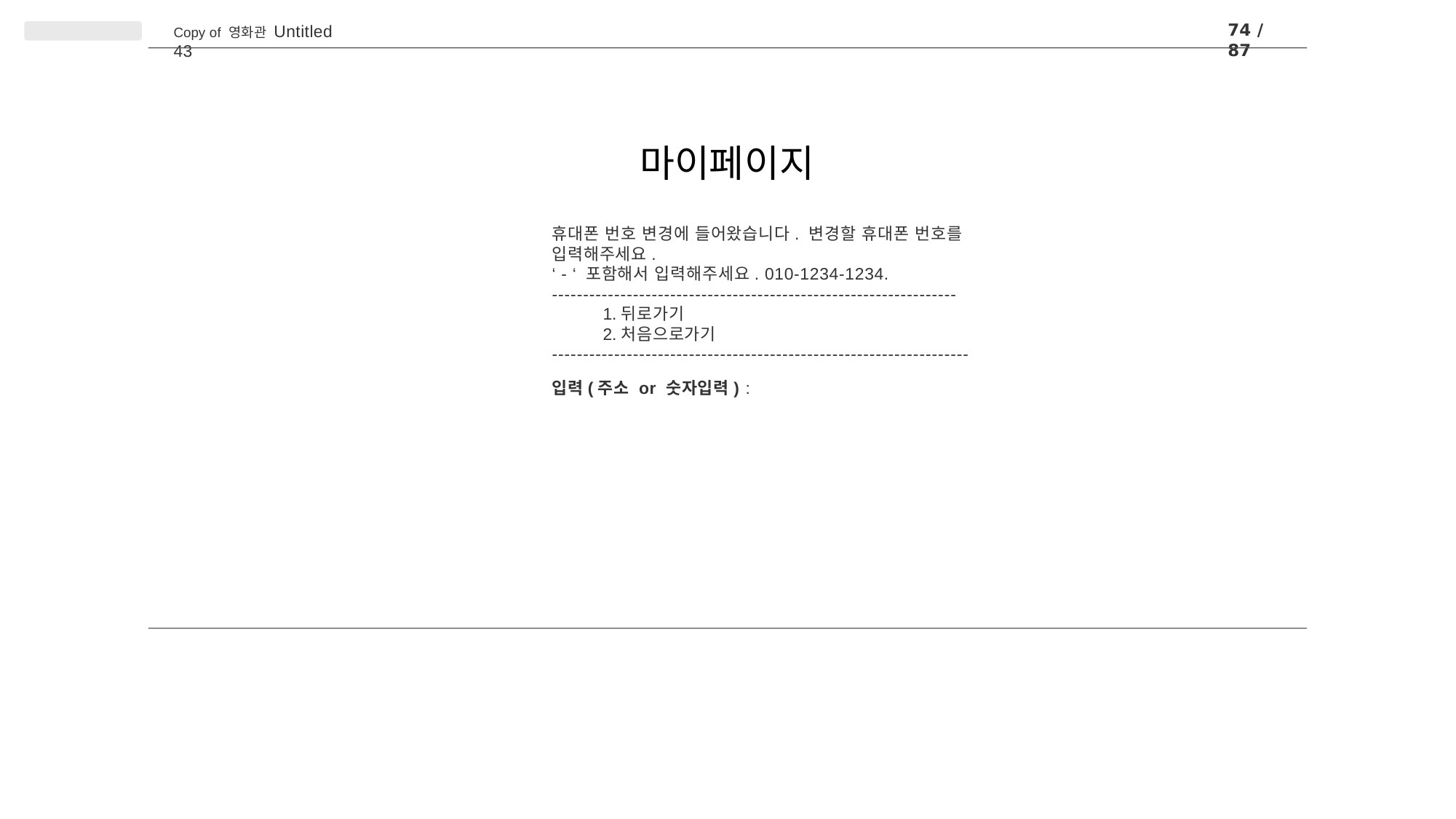

74 / 87
Copy of 영화관 Untitled 43

# 마이페이지
휴대폰 번호 변경에 들어왔습니다. 변경할 휴대폰 번호를 입력해주세요.
‘ - ‘ 포함해서 입력해주세요. 010-1234-1234.
-----------------------------------------------------------------
뒤로가기
처음으로가기
-------------------------------------------------------------------

입력(주소 or 숫자입력) :